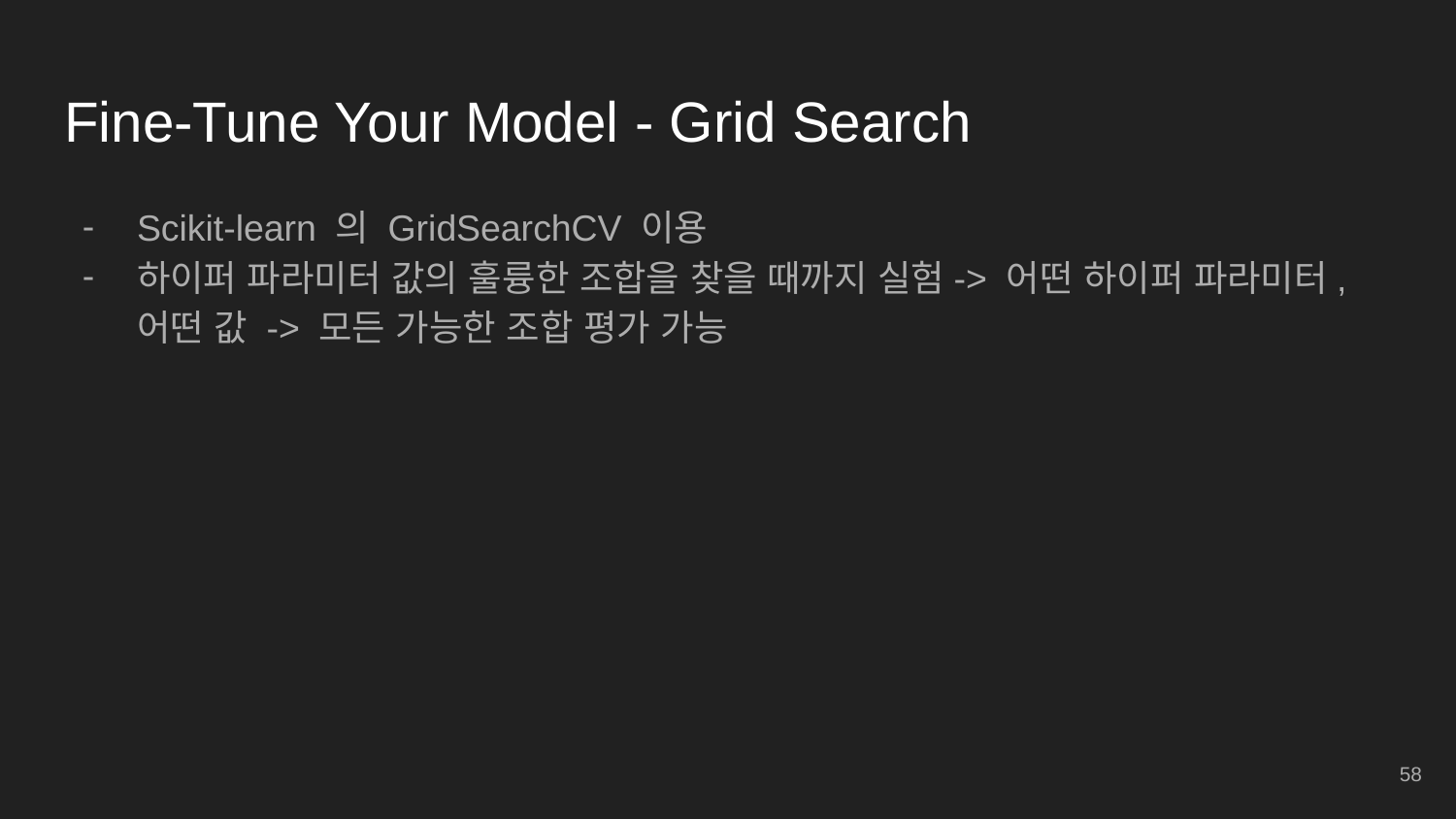

# Fine-Tune Your Model - Grid Search
Scikit-learn 의 GridSearchCV 이용
하이퍼 파라미터 값의 훌륭한 조합을 찾을 때까지 실험-> 어떤 하이퍼 파라미터, 어떤 값 -> 모든 가능한 조합 평가 가능
58